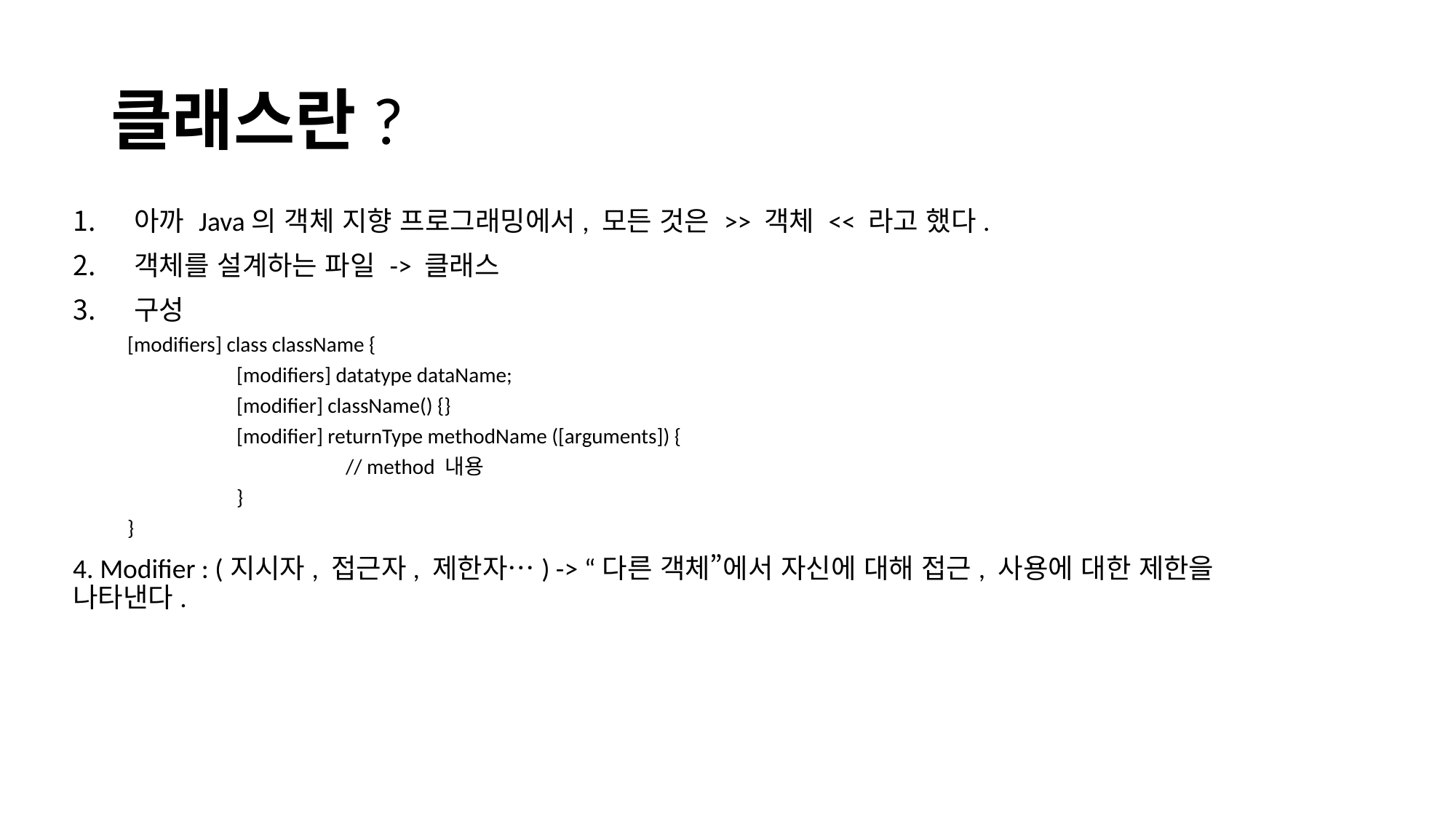

# 클래스란?
아까 Java의 객체 지향 프로그래밍에서, 모든 것은 >> 객체 << 라고 했다.
객체를 설계하는 파일 -> 클래스
구성
[modifiers] class className {
	[modifiers] datatype dataName;
	[modifier] className() {}
	[modifier] returnType methodName ([arguments]) {
		// method 내용
	}
}
4. Modifier : (지시자, 접근자, 제한자…) -> “다른 객체”에서 자신에 대해 접근, 사용에 대한 제한을 나타낸다.